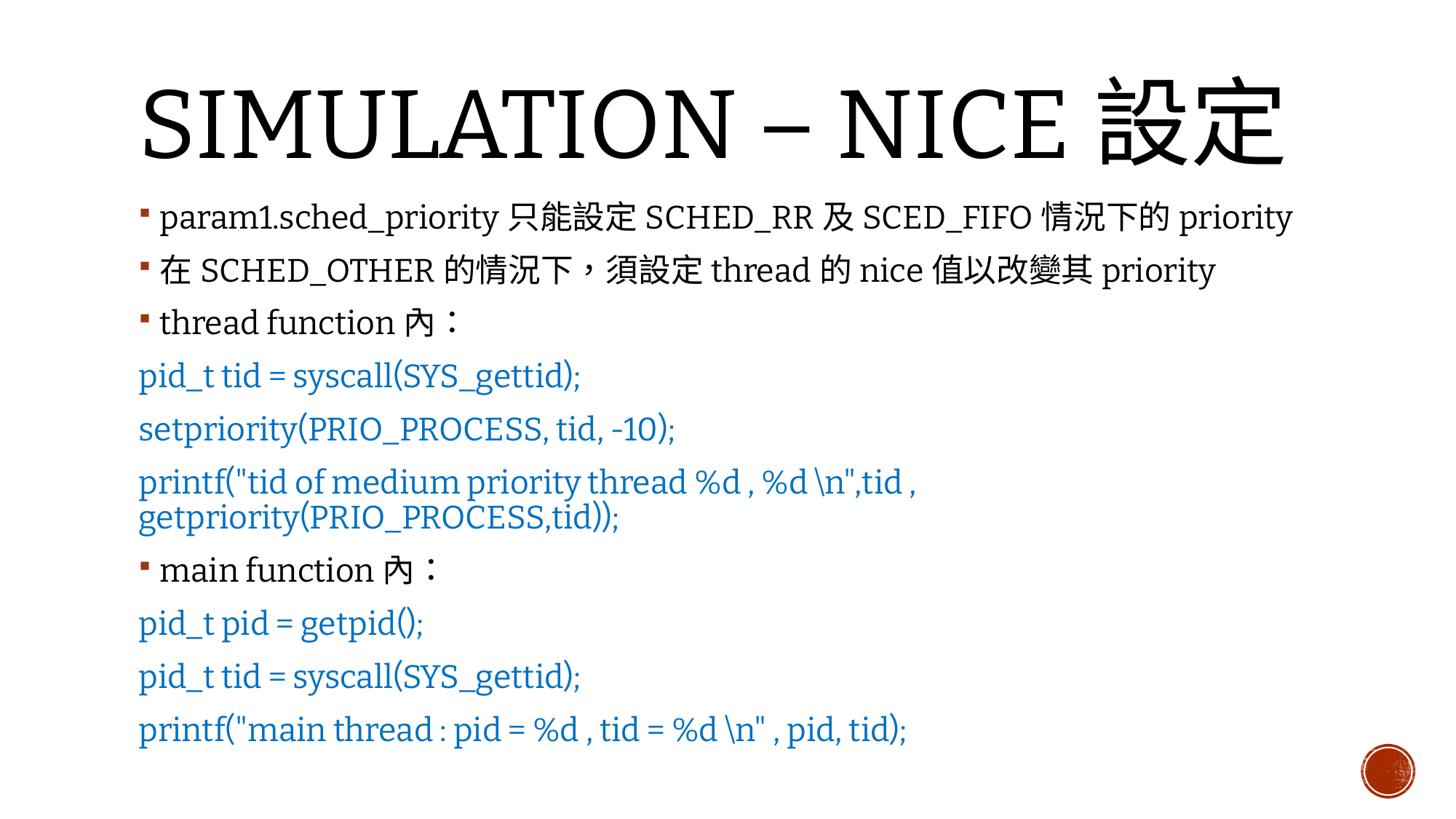

# Simulation – NICE設定
param1.sched_priority只能設定SCHED_RR及SCED_FIFO情況下的priority
在SCHED_OTHER的情況下，須設定thread的nice值以改變其priority
thread function內：
pid_t tid = syscall(SYS_gettid);
setpriority(PRIO_PROCESS, tid, -10);
printf("tid of medium priority thread %d , %d \n",tid , getpriority(PRIO_PROCESS,tid));
main function內：
pid_t pid = getpid();
pid_t tid = syscall(SYS_gettid);
printf("main thread : pid = %d , tid = %d \n" , pid, tid);